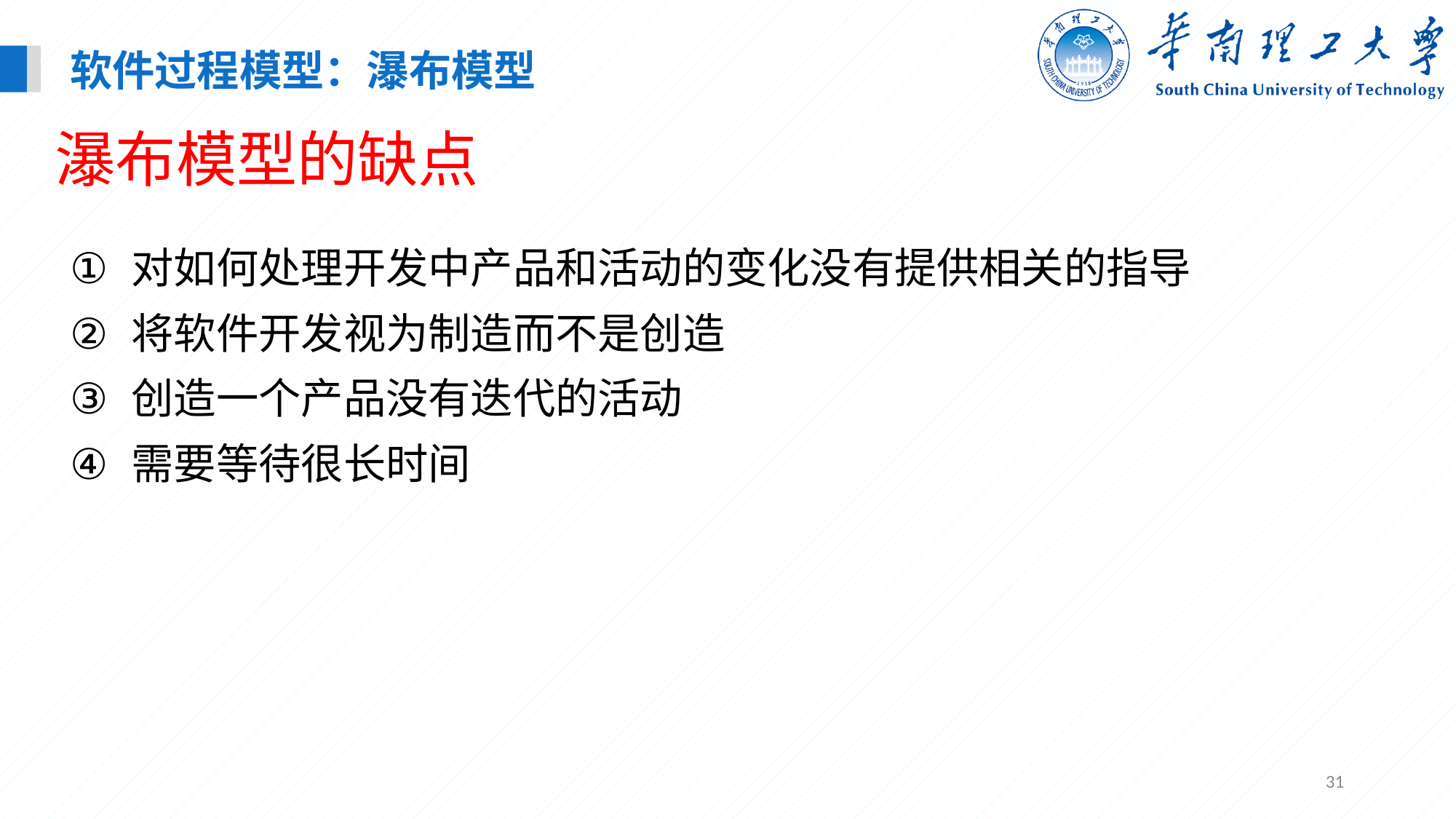

软件过程模型：瀑布模型
瀑布模型的缺点
对如何处理开发中产品和活动的变化没有提供相关的指导
将软件开发视为制造而不是创造
创造一个产品没有迭代的活动
需要等待很长时间
31